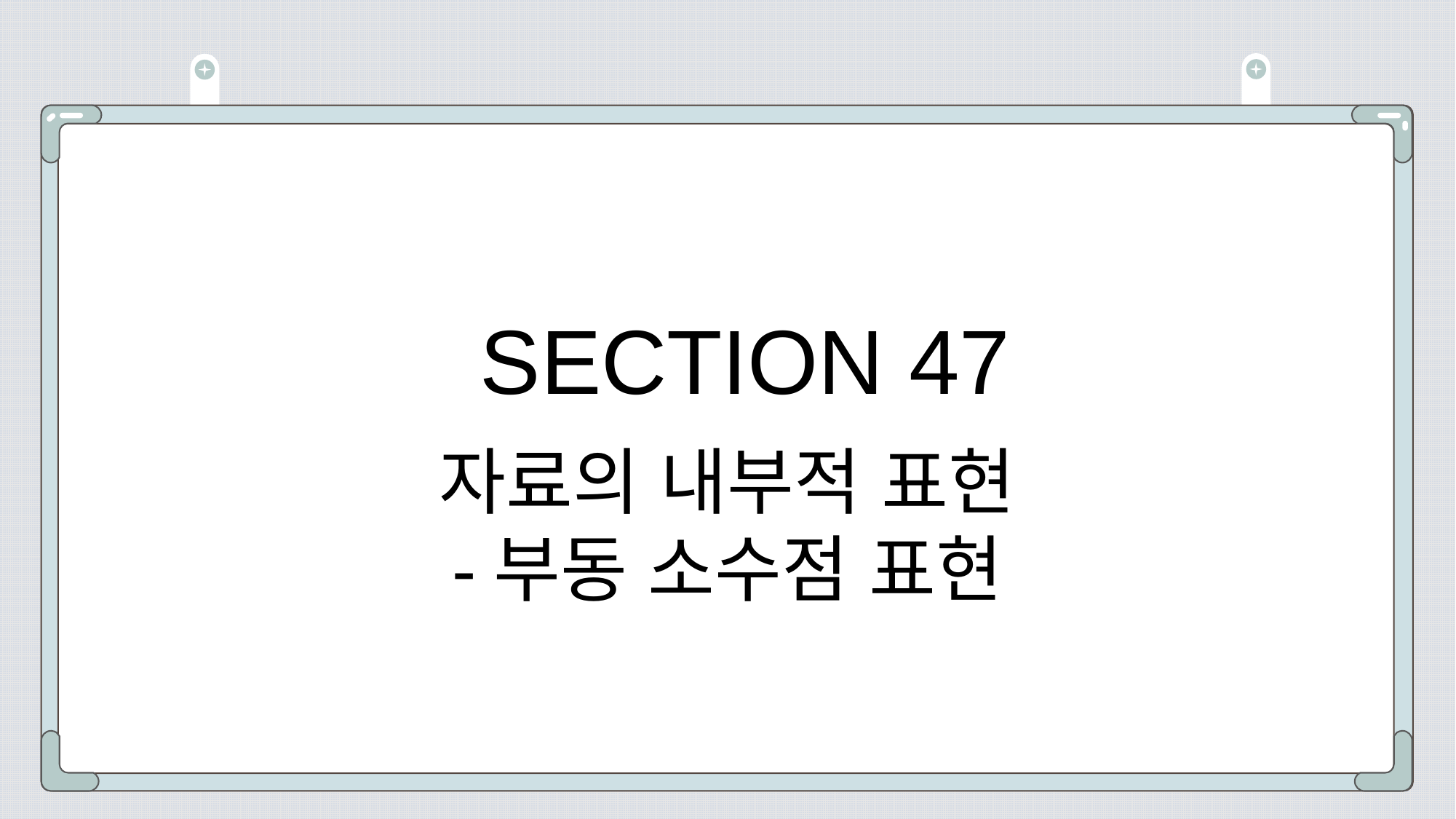

# SECTION 47
자료의 내부적 표현
-부동 소수점 표현